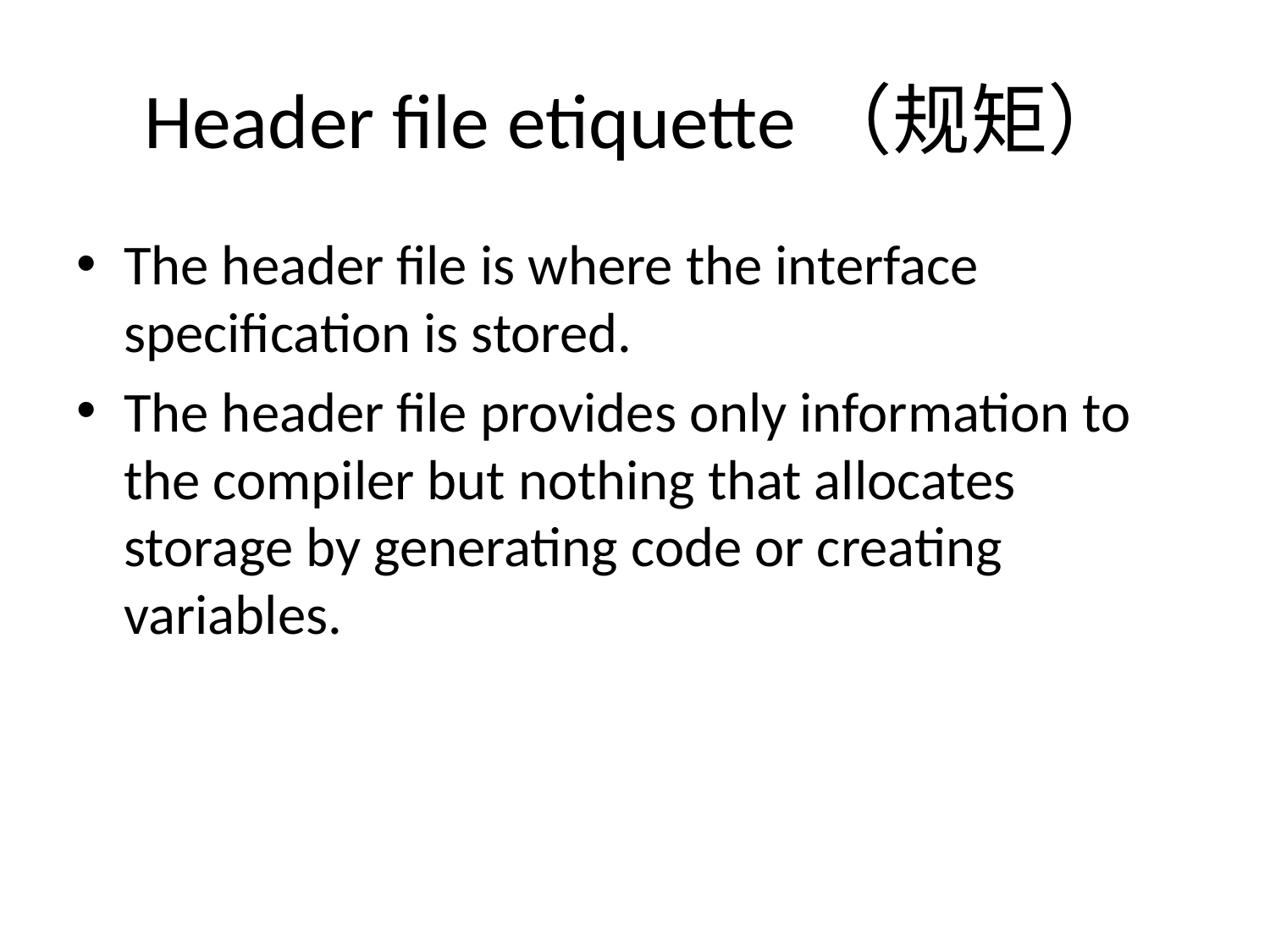

# Header file etiquette（规矩）
The header file is where the interface specification is stored.
The header file provides only information to the compiler but nothing that allocates storage by generating code or creating variables.